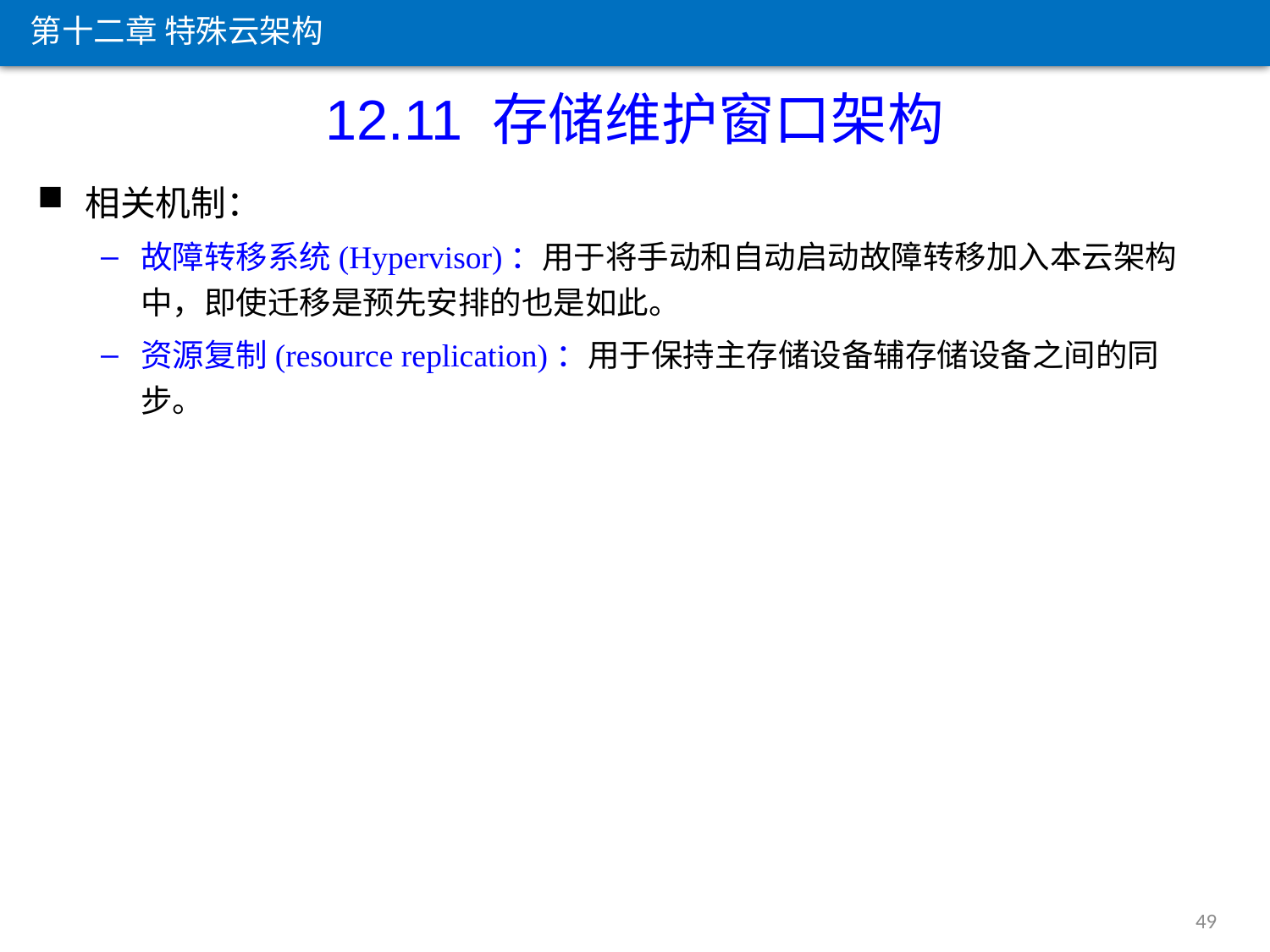

第十二章 特殊云架构
12.11 存储维护窗口架构
相关机制：
故障转移系统(Hypervisor)：用于将手动和自动启动故障转移加入本云架构中，即使迁移是预先安排的也是如此。
资源复制(resource replication)：用于保持主存储设备辅存储设备之间的同步。
49